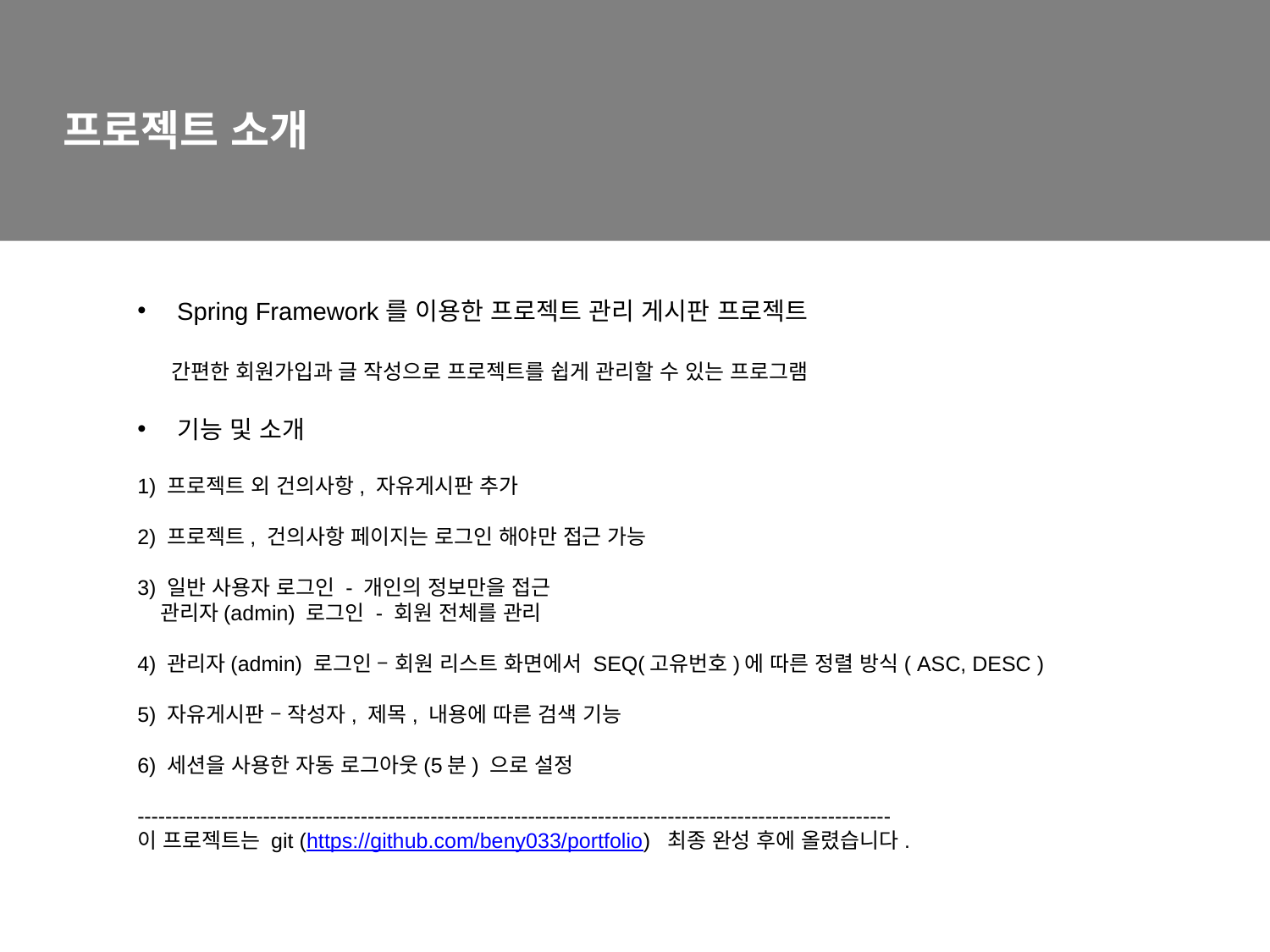

프로젝트 소개

Spring Framework를 이용한 프로젝트 관리 게시판 프로젝트

    간편한 회원가입과 글 작성으로 프로젝트를 쉽게 관리할 수 있는 프로그램

기능 및 소개

1) 프로젝트 외 건의사항, 자유게시판 추가

2) 프로젝트, 건의사항 페이지는 로그인 해야만 접근 가능

3) 일반 사용자 로그인 - 개인의 정보만을 접근
   관리자(admin) 로그인 - 회원 전체를 관리

4) 관리자(admin) 로그인 – 회원 리스트 화면에서 SEQ(고유번호)에 따른 정렬 방식( ASC, DESC )

5) 자유게시판 – 작성자, 제목, 내용에 따른 검색 기능

6) 세션을 사용한 자동 로그아웃(5분) 으로 설정

------------------------------------------------------------------------------------------------------------
이 프로젝트는 git (https://github.com/beny033/portfolio)  최종 완성 후에 올렸습니다.